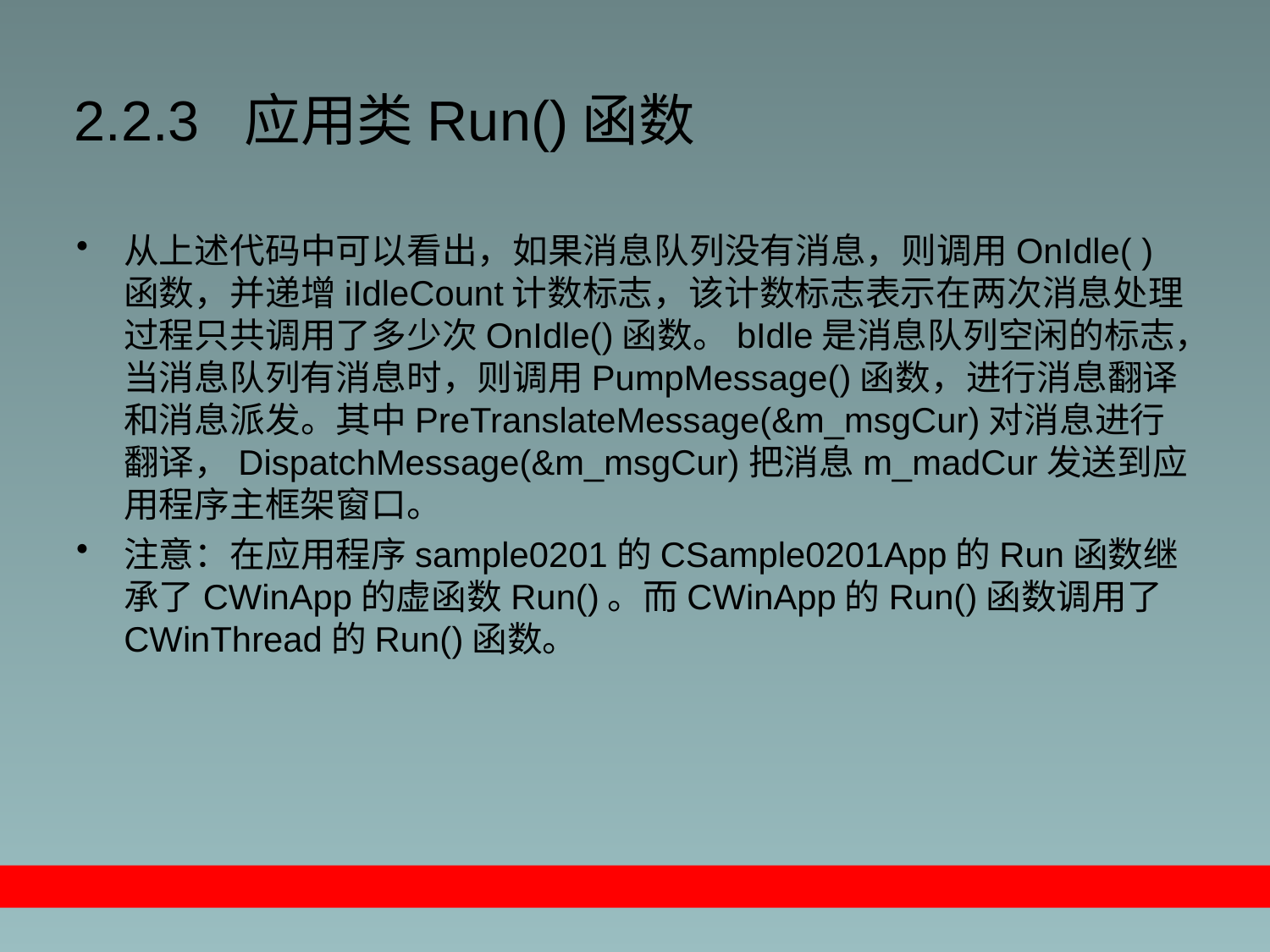

# 2.2.3  应用类Run()函数
从上述代码中可以看出，如果消息队列没有消息，则调用OnIdle( )函数，并递增iIdleCount计数标志，该计数标志表示在两次消息处理过程只共调用了多少次OnIdle()函数。bIdle是消息队列空闲的标志，当消息队列有消息时，则调用PumpMessage()函数，进行消息翻译和消息派发。其中PreTranslateMessage(&m_msgCur)对消息进行翻译，DispatchMessage(&m_msgCur)把消息m_madCur发送到应用程序主框架窗口。
注意：在应用程序sample0201的CSample0201App的Run函数继承了CWinApp的虚函数Run()。而CWinApp的Run()函数调用了CWinThread的Run()函数。